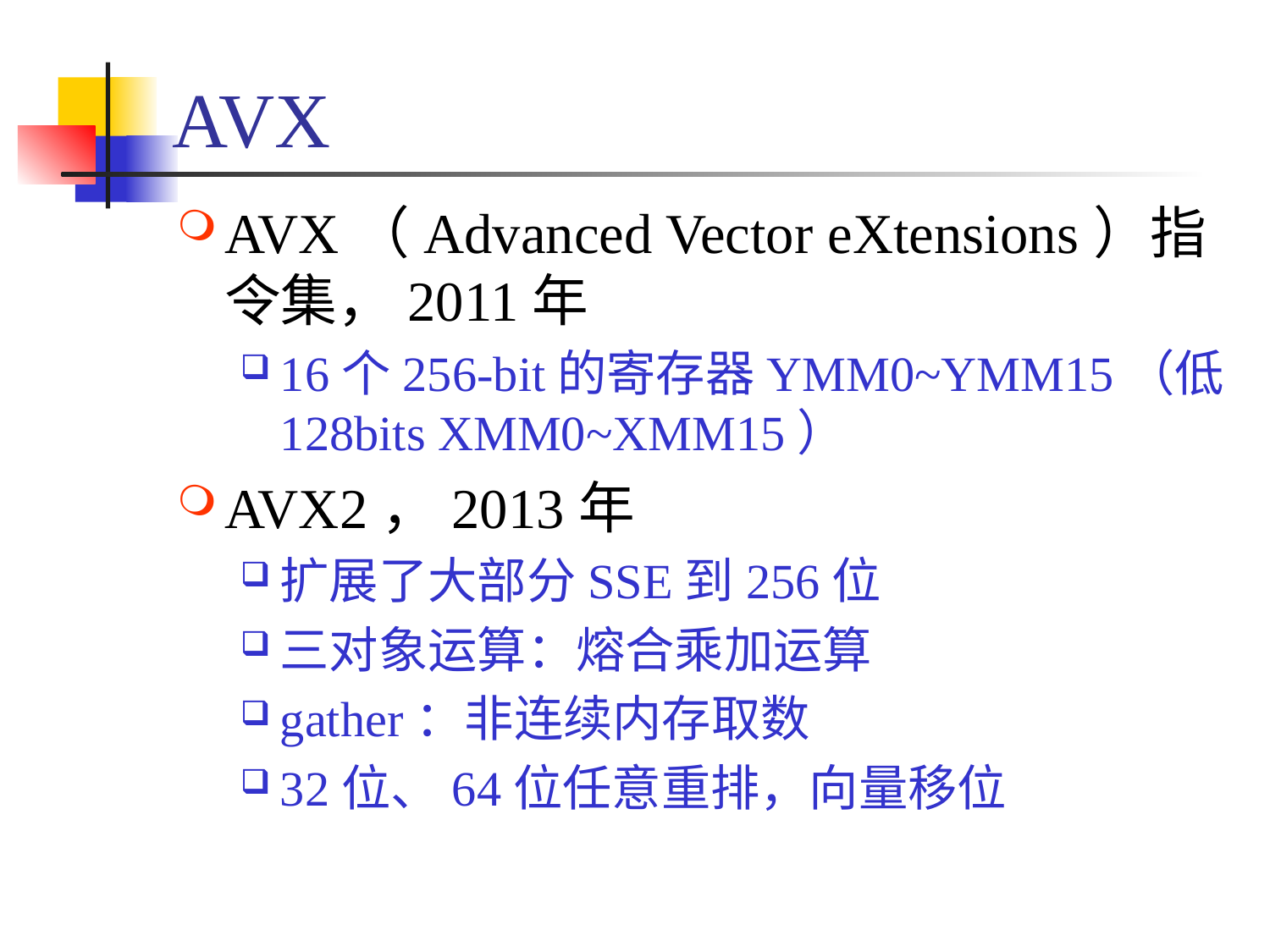

# AVX
AVX（Advanced Vector eXtensions）指令集，2011年
16个256-bit的寄存器YMM0~YMM15（低128bits XMM0~XMM15）
AVX2，2013年
扩展了大部分SSE到256位
三对象运算：熔合乘加运算
gather：非连续内存取数
32位、64位任意重排，向量移位